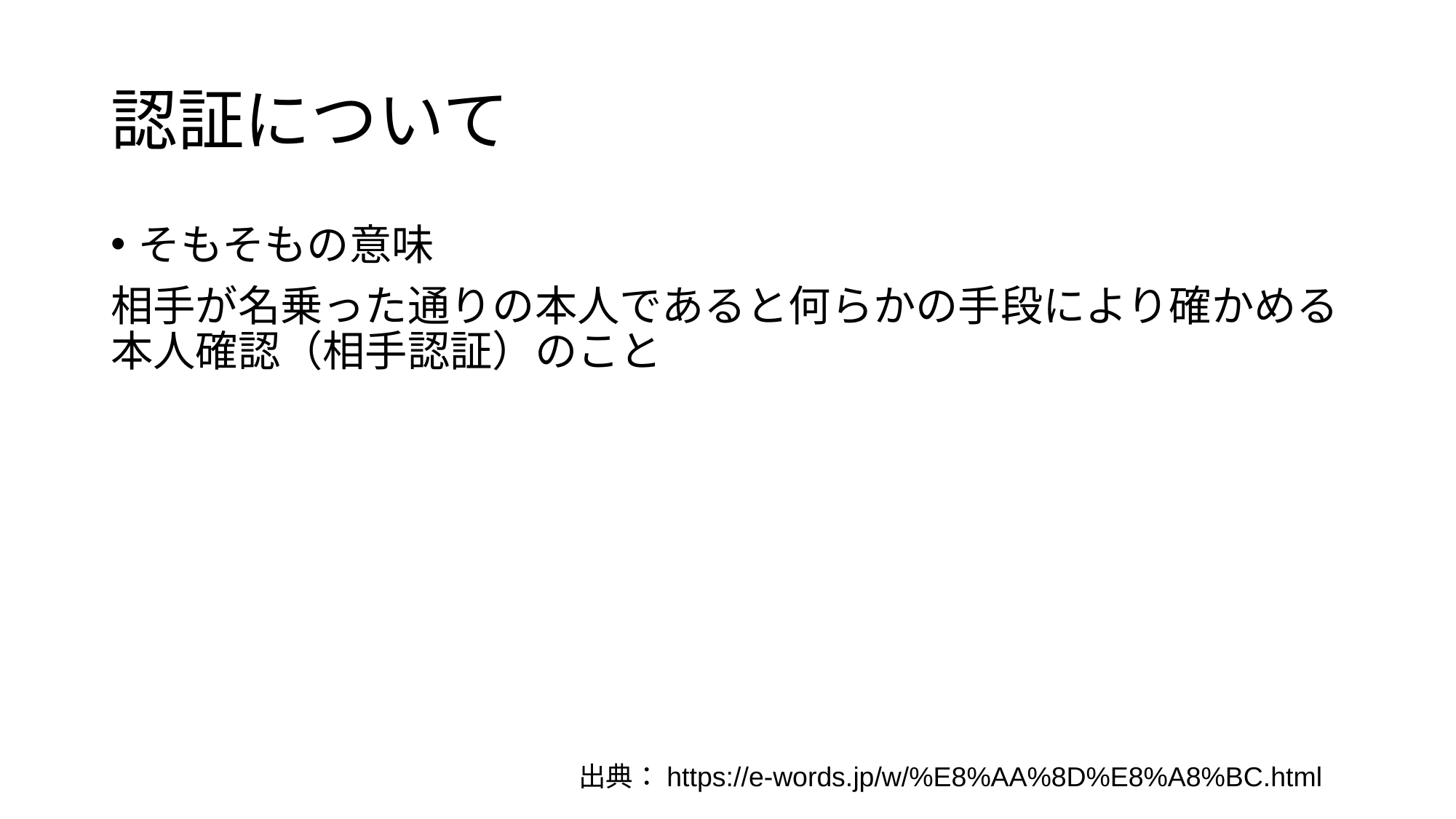

# 認証について
そもそもの意味
相手が名乗った通りの本人であると何らかの手段により確かめる本人確認（相手認証）のこと
出典：https://e-words.jp/w/%E8%AA%8D%E8%A8%BC.html